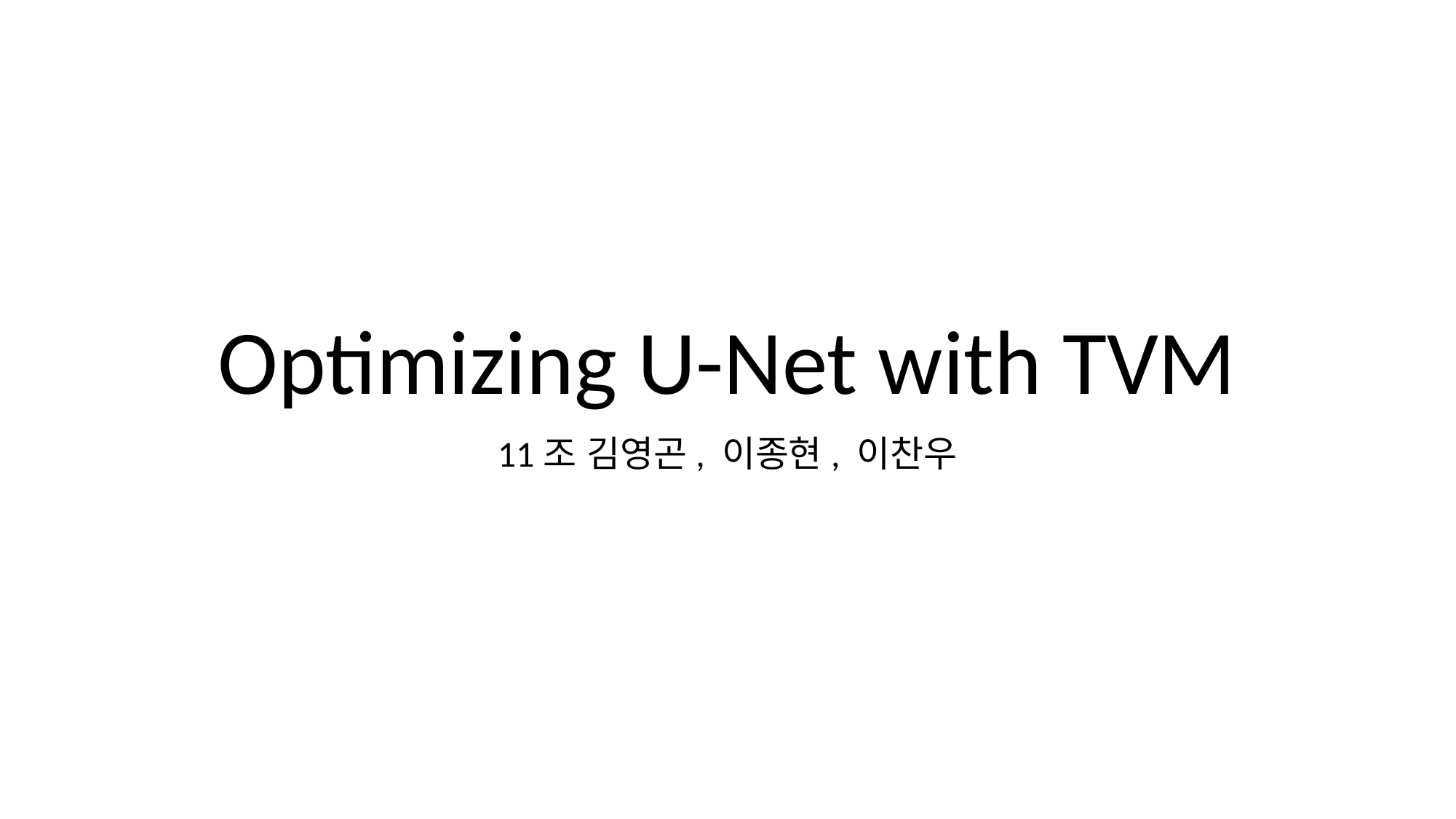

# Optimizing U-Net with TVM
11조 김영곤, 이종현, 이찬우